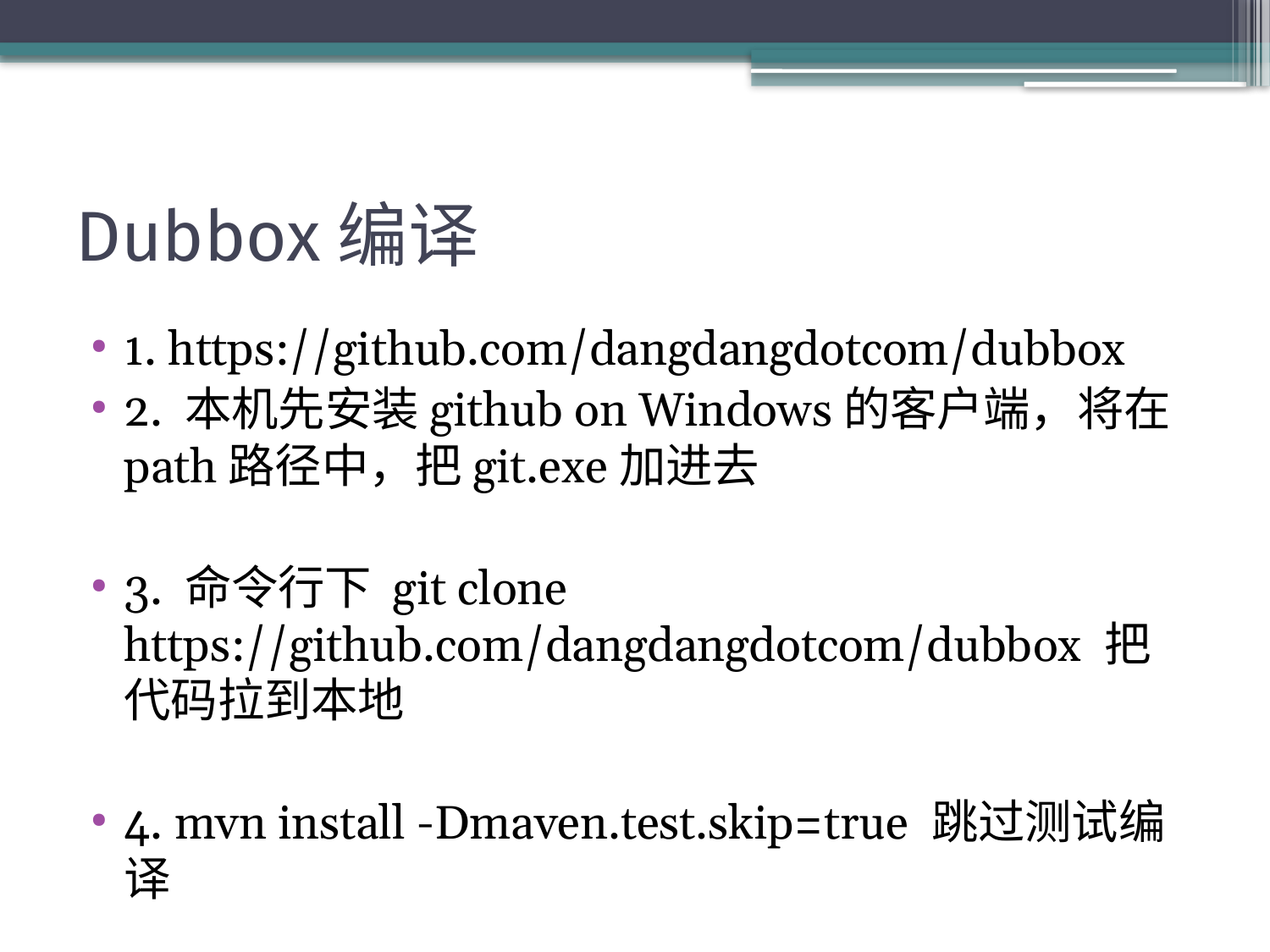

# Dubbox编译
1. https://github.com/dangdangdotcom/dubbox
2. 本机先安装github on Windows的客户端，将在path路径中，把git.exe加进去

3. 命令行下 git clone https://github.com/dangdangdotcom/dubbox 把代码拉到本地

4. mvn install -Dmaven.test.skip=true 跳过测试编译